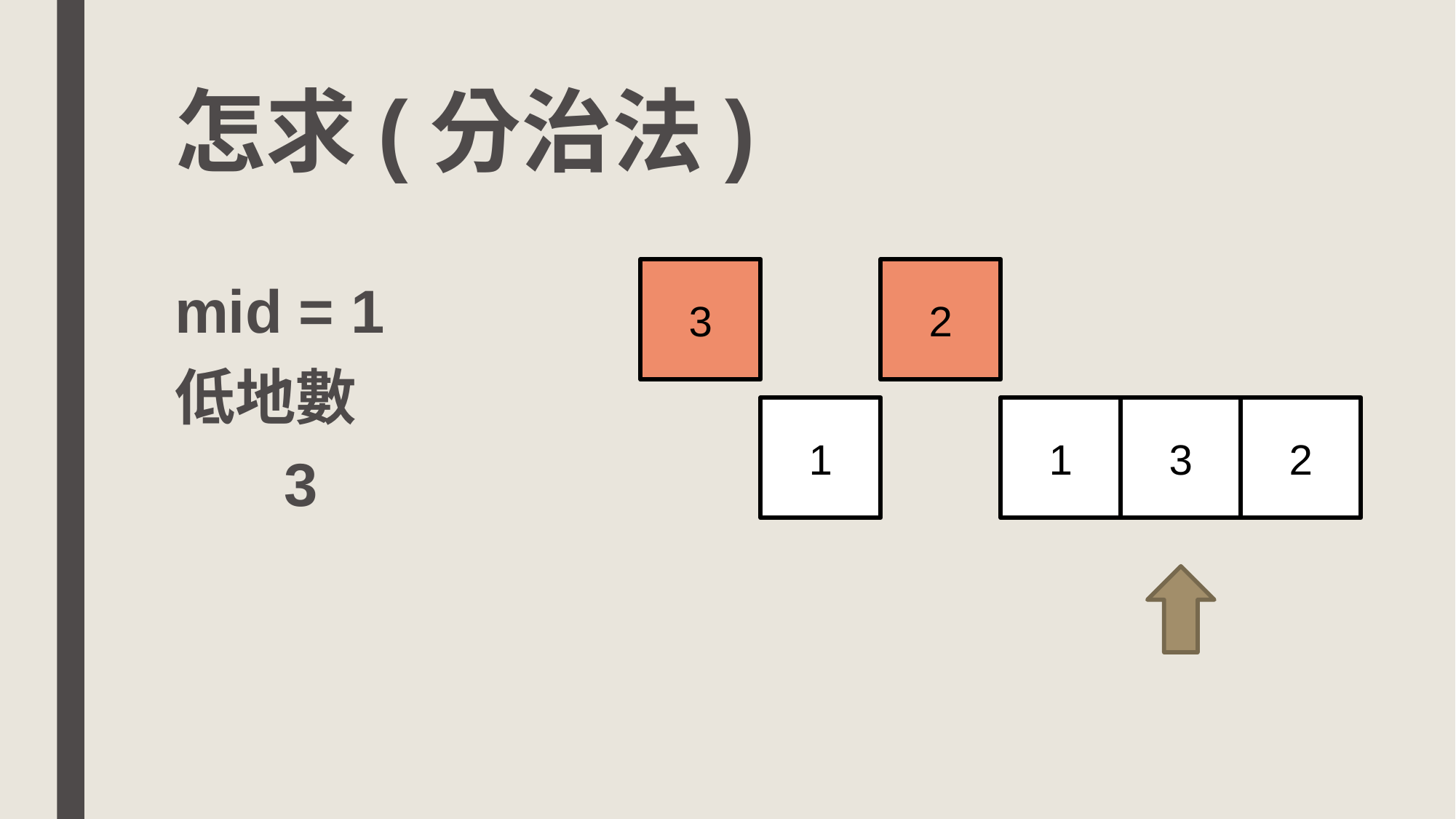

# 怎求(分治法)
3
2
mid = 1
低地數
	3
1
1
3
2